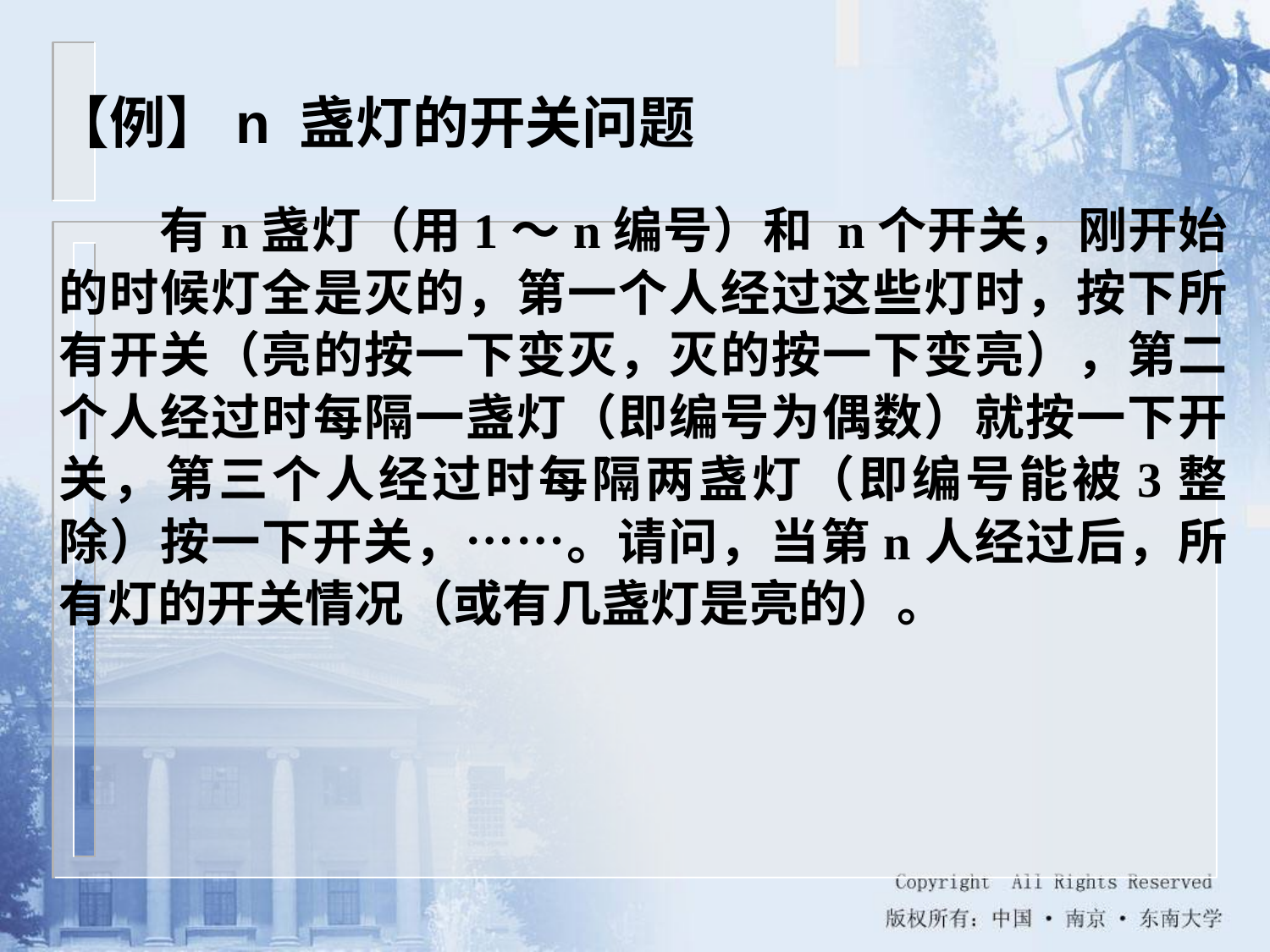

【例】n 盏灯的开关问题
有n盏灯（用1～n编号）和 n个开关，刚开始的时候灯全是灭的，第一个人经过这些灯时，按下所有开关（亮的按一下变灭，灭的按一下变亮），第二个人经过时每隔一盏灯（即编号为偶数）就按一下开关，第三个人经过时每隔两盏灯（即编号能被3整除）按一下开关，……。请问，当第n人经过后，所有灯的开关情况（或有几盏灯是亮的）。